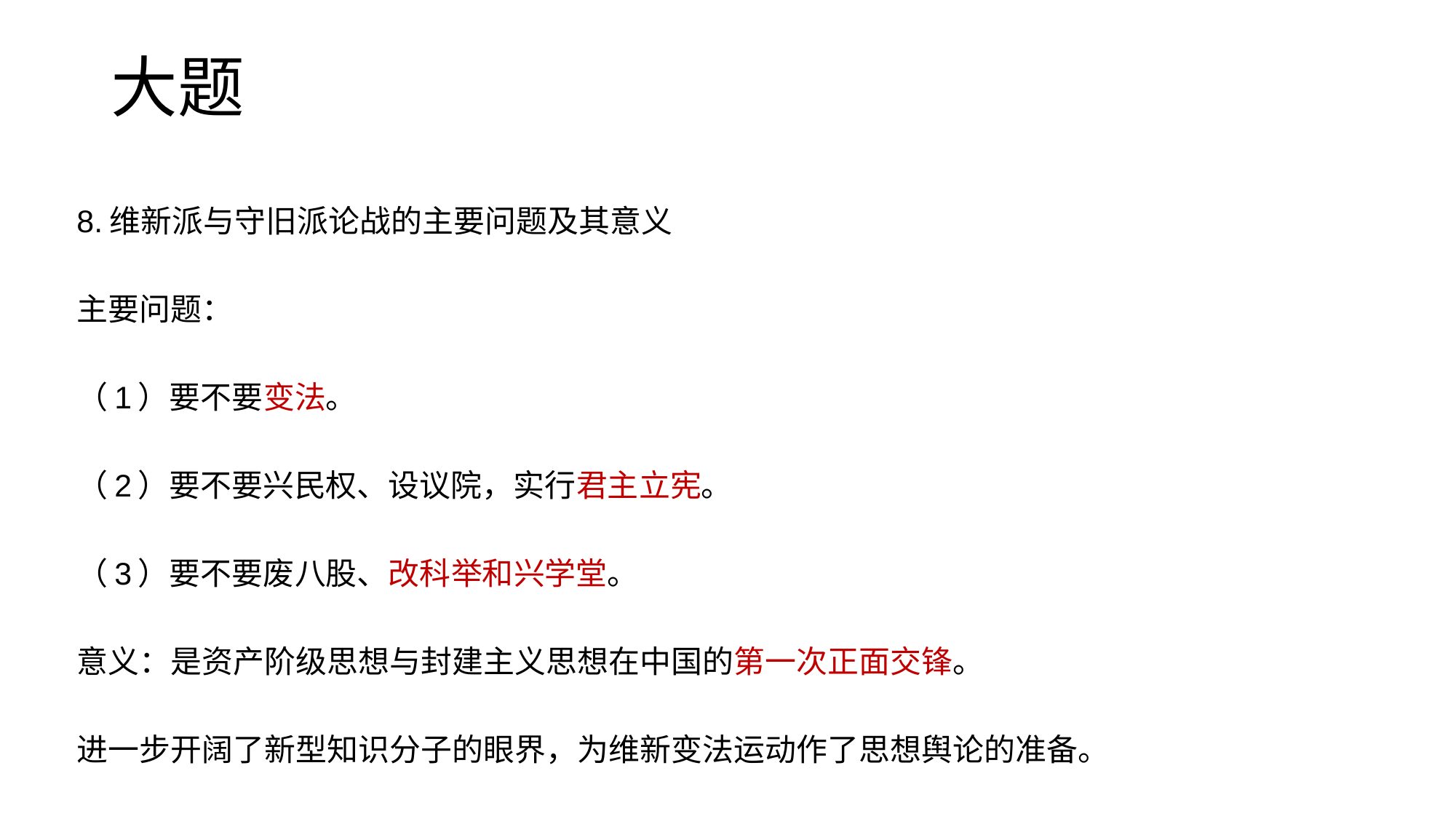

# 大题
8.维新派与守旧派论战的主要问题及其意义
主要问题：
（1）要不要变法。
（2）要不要兴民权、设议院，实行君主立宪。
（3）要不要废八股、改科举和兴学堂。
意义：是资产阶级思想与封建主义思想在中国的第一次正面交锋。
进一步开阔了新型知识分子的眼界，为维新变法运动作了思想舆论的准备。